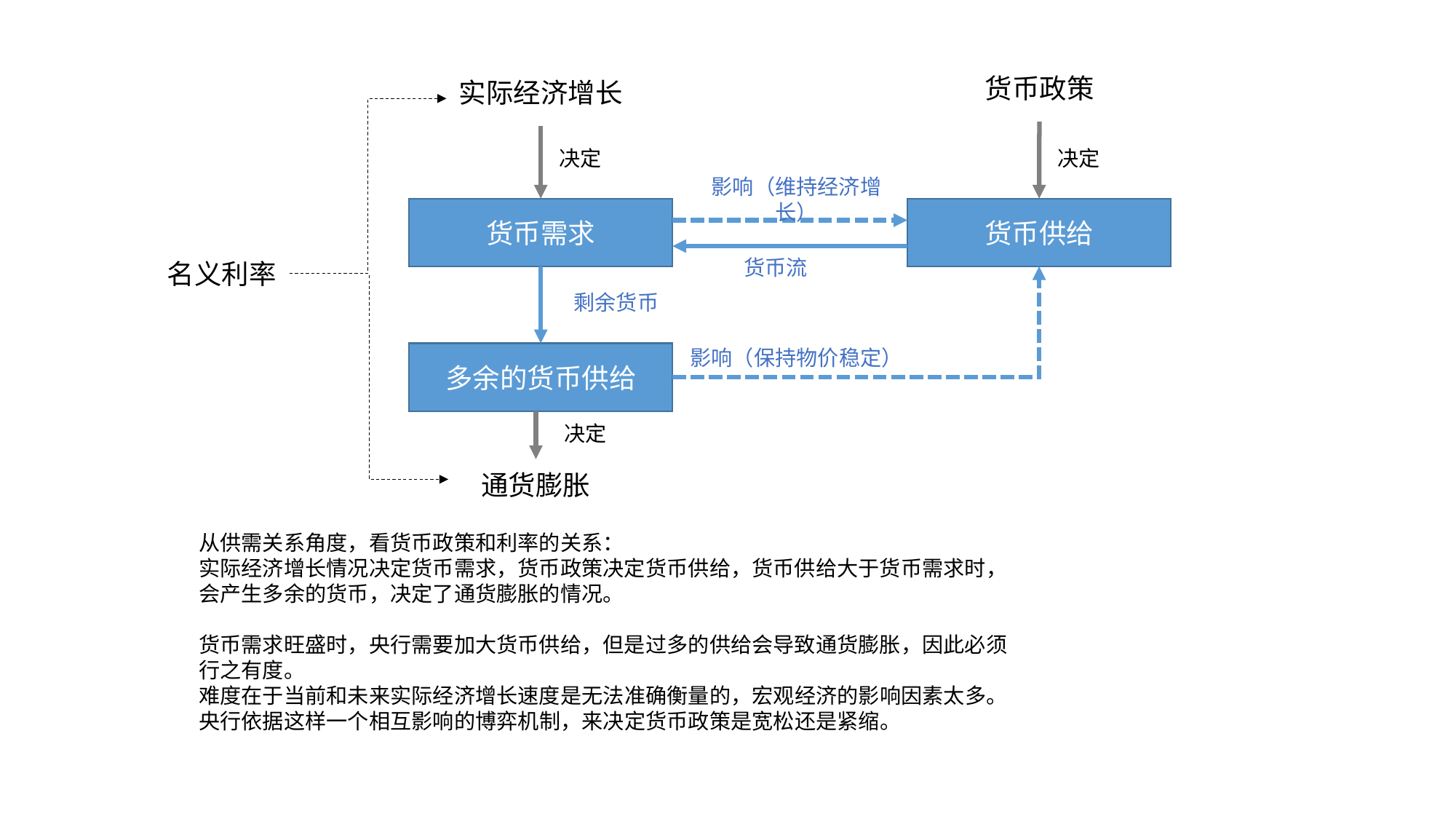

货币政策
实际经济增长
决定
决定
影响（维持经济增长）
货币需求
货币供给
名义利率
货币流
剩余货币
多余的货币供给
影响（保持物价稳定）
决定
通货膨胀
从供需关系角度，看货币政策和利率的关系：
实际经济增长情况决定货币需求，货币政策决定货币供给，货币供给大于货币需求时，会产生多余的货币，决定了通货膨胀的情况。

货币需求旺盛时，央行需要加大货币供给，但是过多的供给会导致通货膨胀，因此必须行之有度。
难度在于当前和未来实际经济增长速度是无法准确衡量的，宏观经济的影响因素太多。
央行依据这样一个相互影响的博弈机制，来决定货币政策是宽松还是紧缩。